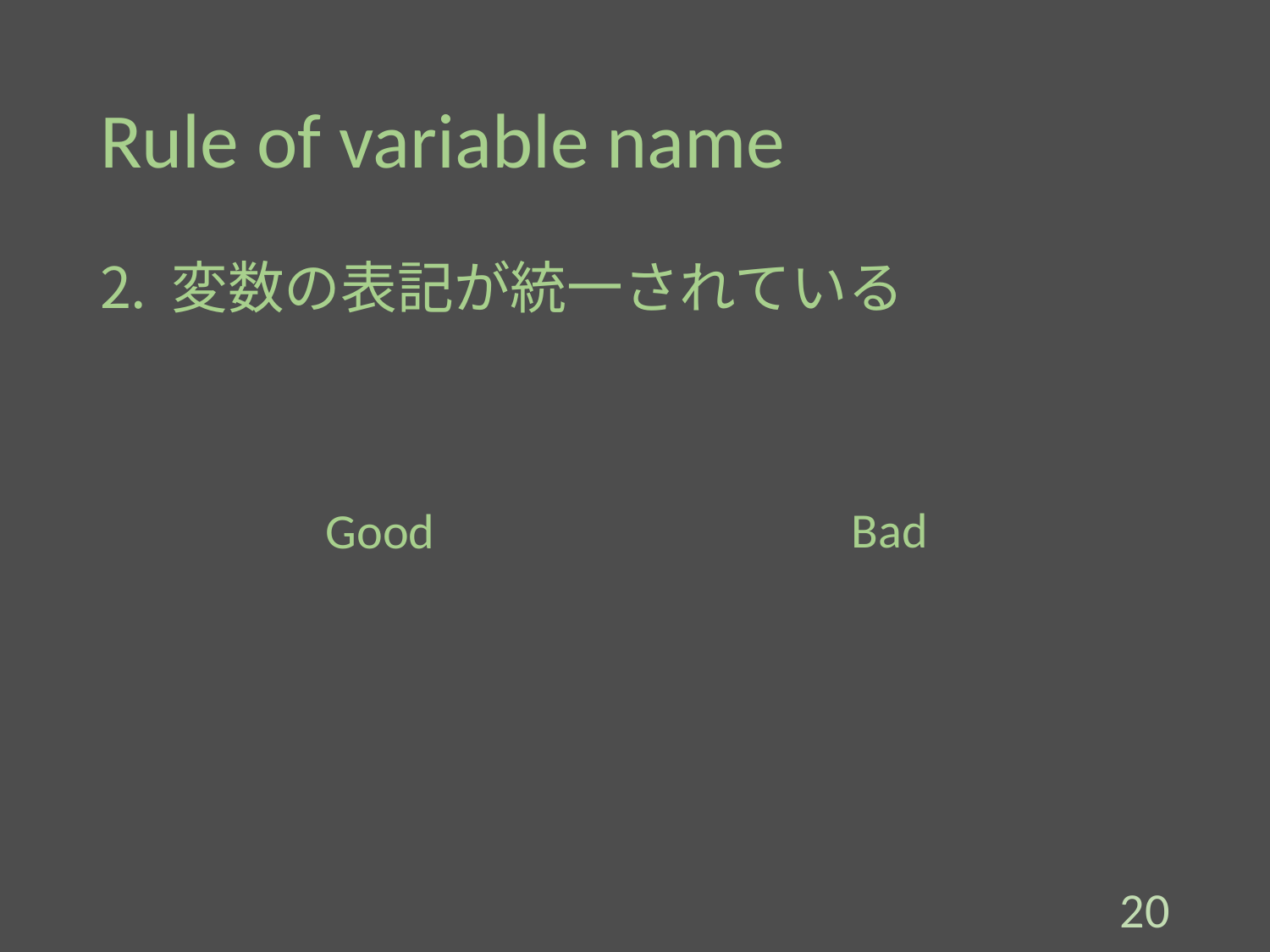

# Rule of variable name
変数の表記が統一されている
Bad
Good
20